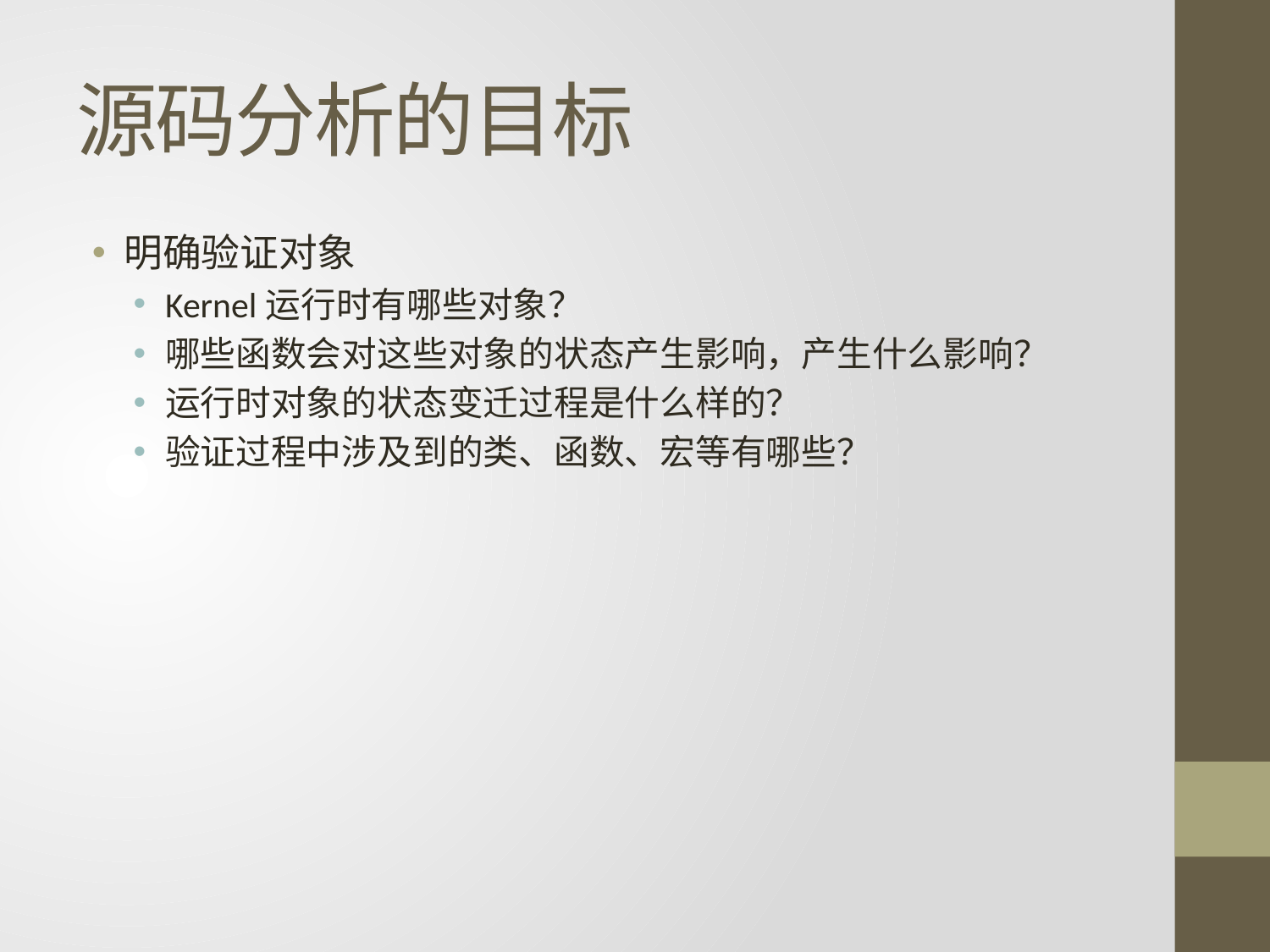

# 源码分析的目标
明确验证对象
Kernel运行时有哪些对象？
哪些函数会对这些对象的状态产生影响，产生什么影响？
运行时对象的状态变迁过程是什么样的？
验证过程中涉及到的类、函数、宏等有哪些？